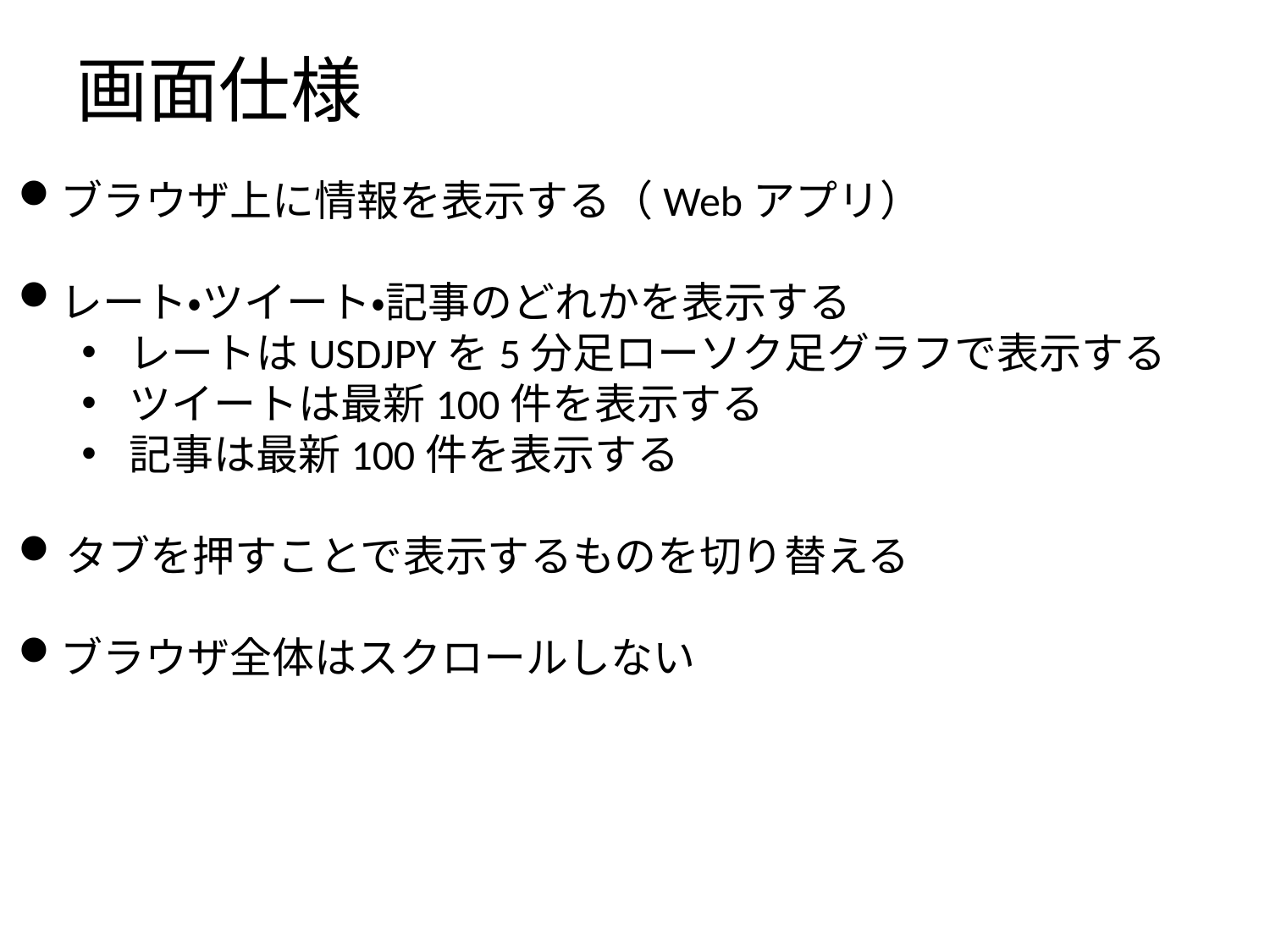

# 画面仕様
ブラウザ上に情報を表示する（Webアプリ）

レート・ツイート・記事のどれかを表示する
レートはUSDJPYを5分足ローソク足グラフで表示する
ツイートは最新100件を表示する
記事は最新100件を表示する

タブを押すことで表示するものを切り替える

ブラウザ全体はスクロールしない